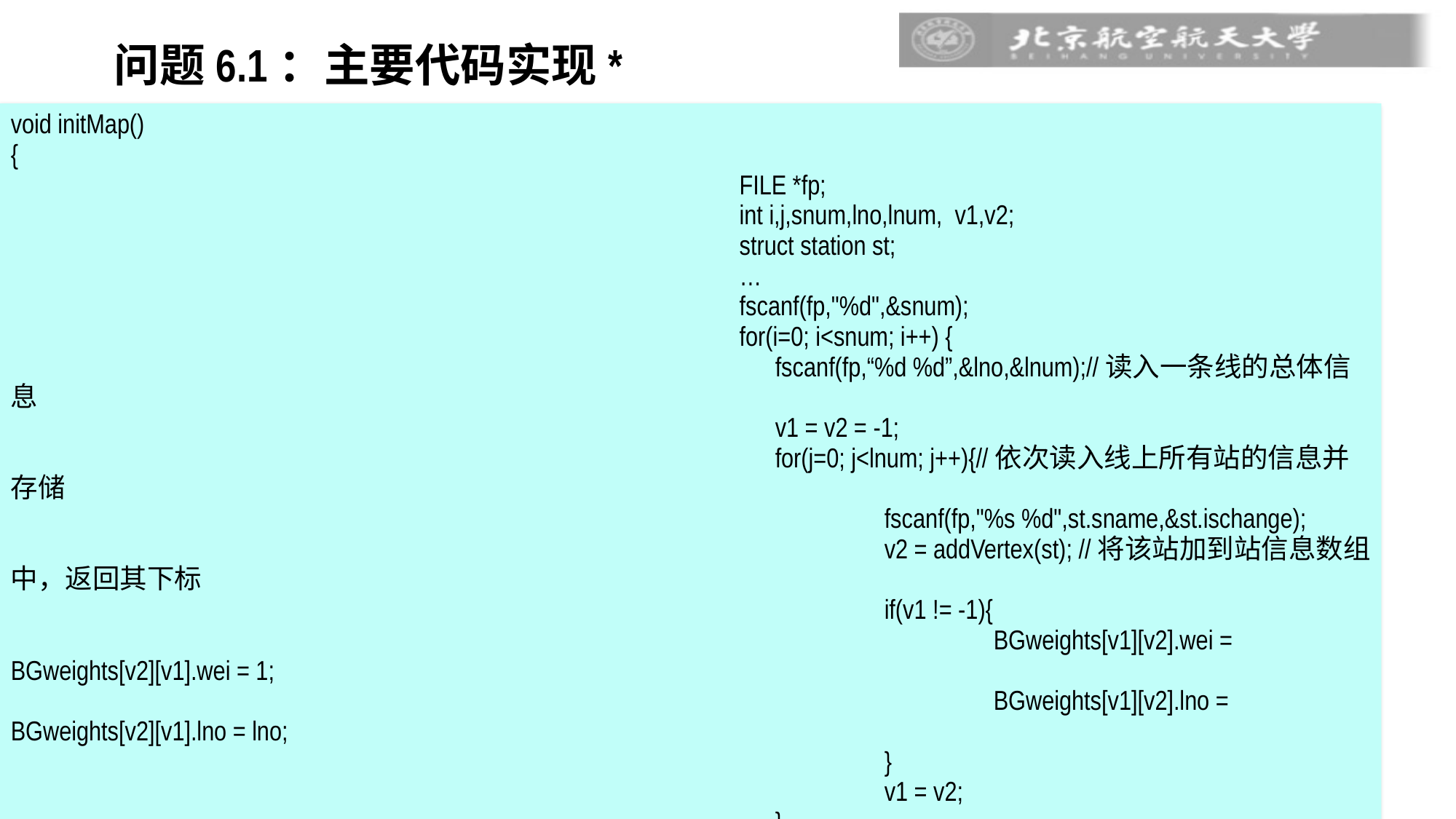

# 问题6.1：主要代码实现*
void initMap()
{
	FILE *fp;
	int i,j,snum,lno,lnum,  v1,v2;
	struct station st;
	…
	fscanf(fp,"%d",&snum);
	for(i=0; i<snum; i++) {
		fscanf(fp,“%d %d”,&lno,&lnum);//读入一条线的总体信息
		v1 = v2 = -1;
		for(j=0; j<lnum; j++){//依次读入线上所有站的信息并存储
			fscanf(fp,"%s %d",st.sname,&st.ischange);
			v2 = addVertex(st); //将该站加到站信息数组中，返回其下标
			if(v1 != -1){
				BGweights[v1][v2].wei = BGweights[v2][v1].wei = 1;
				BGweights[v1][v2].lno = BGweights[v2][v1].lno = lno;
			}
			v1 = v2;
		}
	}
	fclose(fp);
	return;
}
87